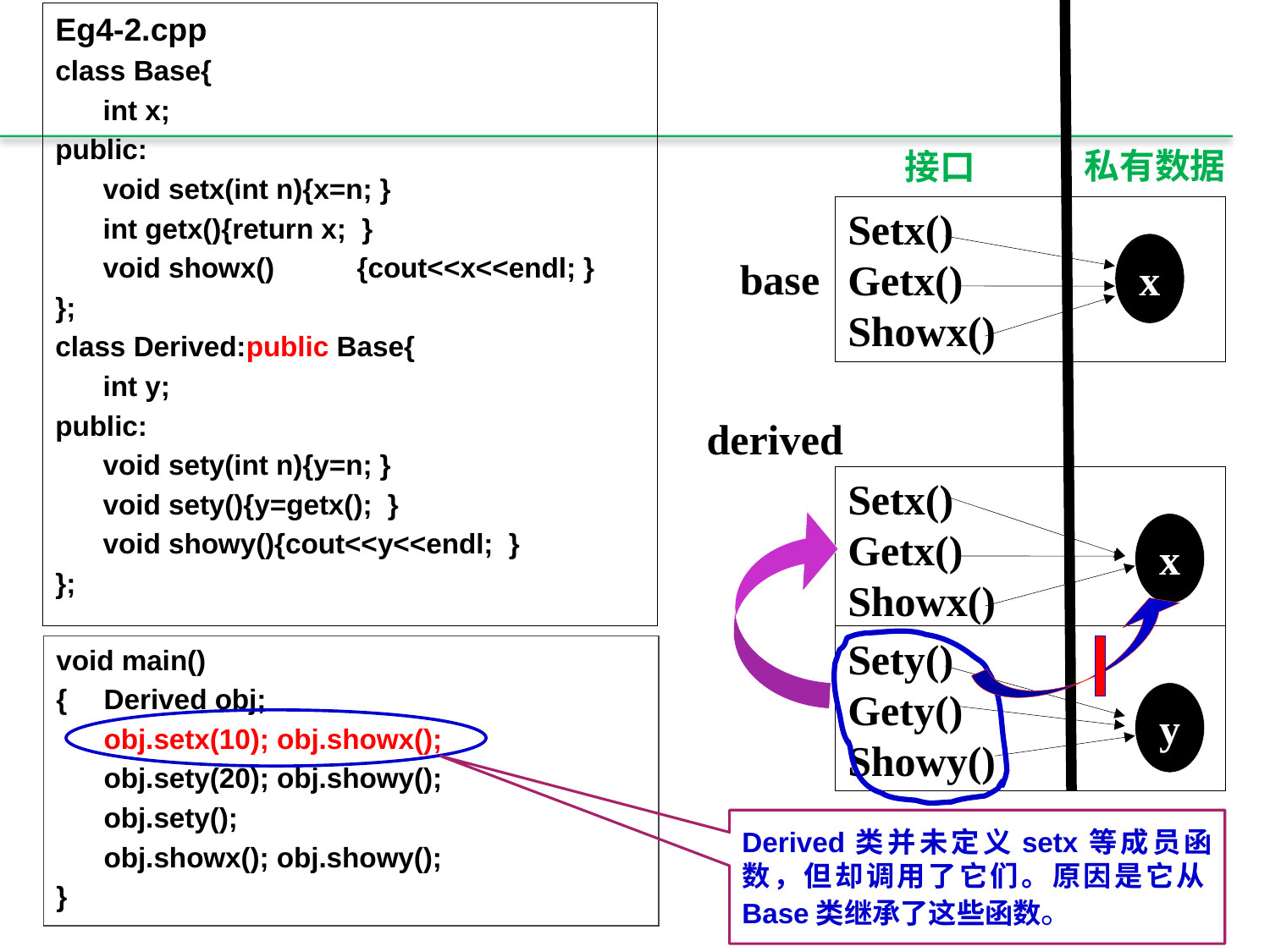

Eg4-2.cpp
class Base{
	int x;
public:
	void setx(int n){x=n; }
	int getx(){return x;  }
	void showx()	{cout<<x<<endl; }
};
class Derived:public Base{
	int y;
public:
	void sety(int n){y=n; }
	void sety(){y=getx();  }
	void showy(){cout<<y<<endl;  }
};
私有数据
接口
Setx()
Getx()
Showx()

x
base

derived
Setx()
Getx()
Showx()

x

Sety()
Gety()
Showy()

void main()
{	Derived obj;
	obj.setx(10); obj.showx();
   	obj.sety(20); obj.showy();
	obj.sety();
   	obj.showx(); obj.showy();
}

y

Derived类并未定义setx等成员函数，但却调用了它们。原因是它从Base类继承了这些函数。